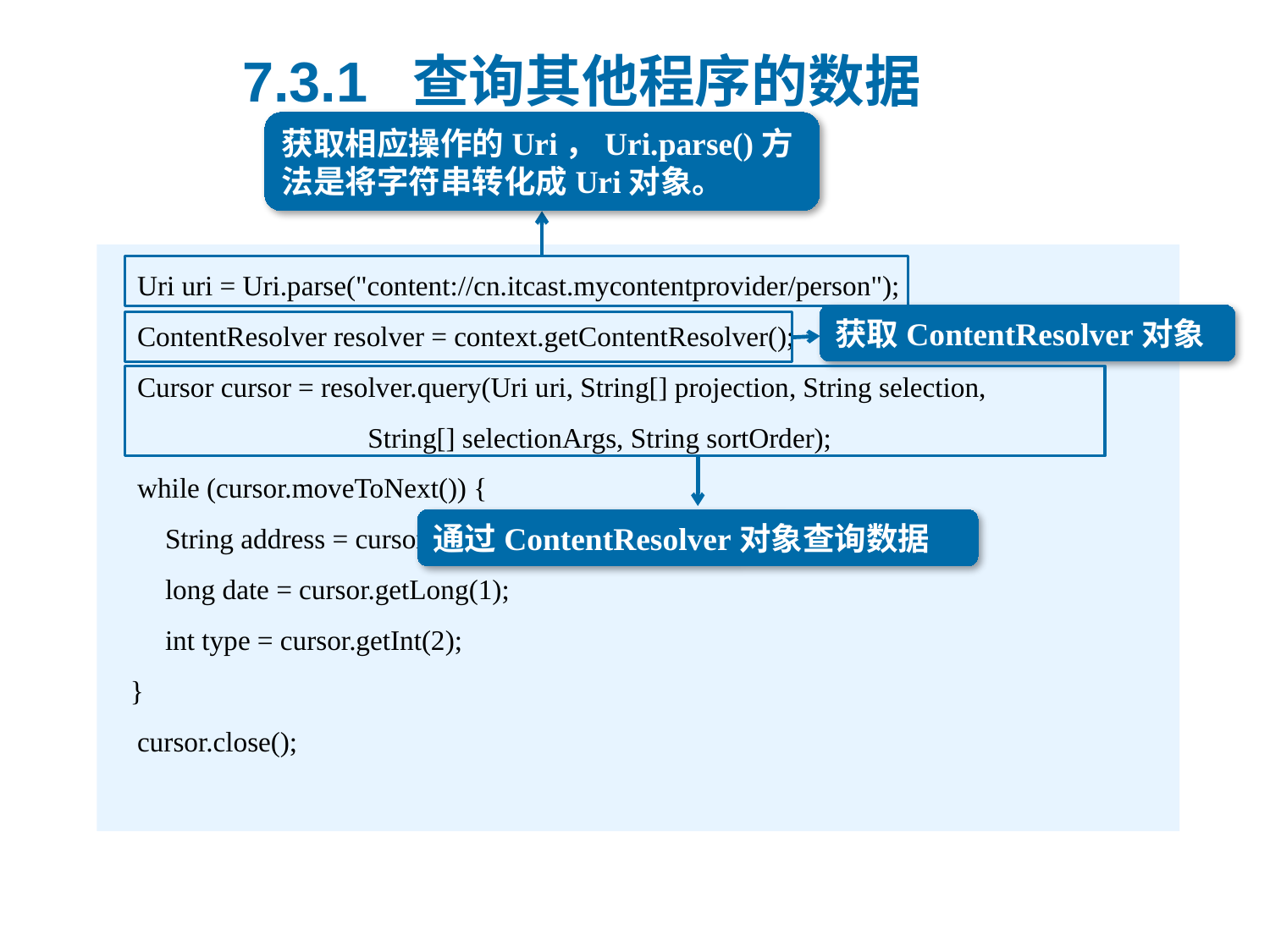

7.3.1  查询其他程序的数据
获取相应操作的Uri，Uri.parse()方法是将字符串转化成Uri对象。

    Uri uri = Uri.parse("content://cn.itcast.mycontentprovider/person");
    ContentResolver resolver = context.getContentResolver();
    Cursor cursor = resolver.query(Uri uri, String[] projection, String selection,
                                     String[] selectionArgs, String sortOrder);
    while (cursor.moveToNext()) {
        String address = cursor.getString(0);
        long date = cursor.getLong(1);
        int type = cursor.getInt(2);
   }
    cursor.close();

获取ContentResolver对象

通过ContentResolver对象查询数据